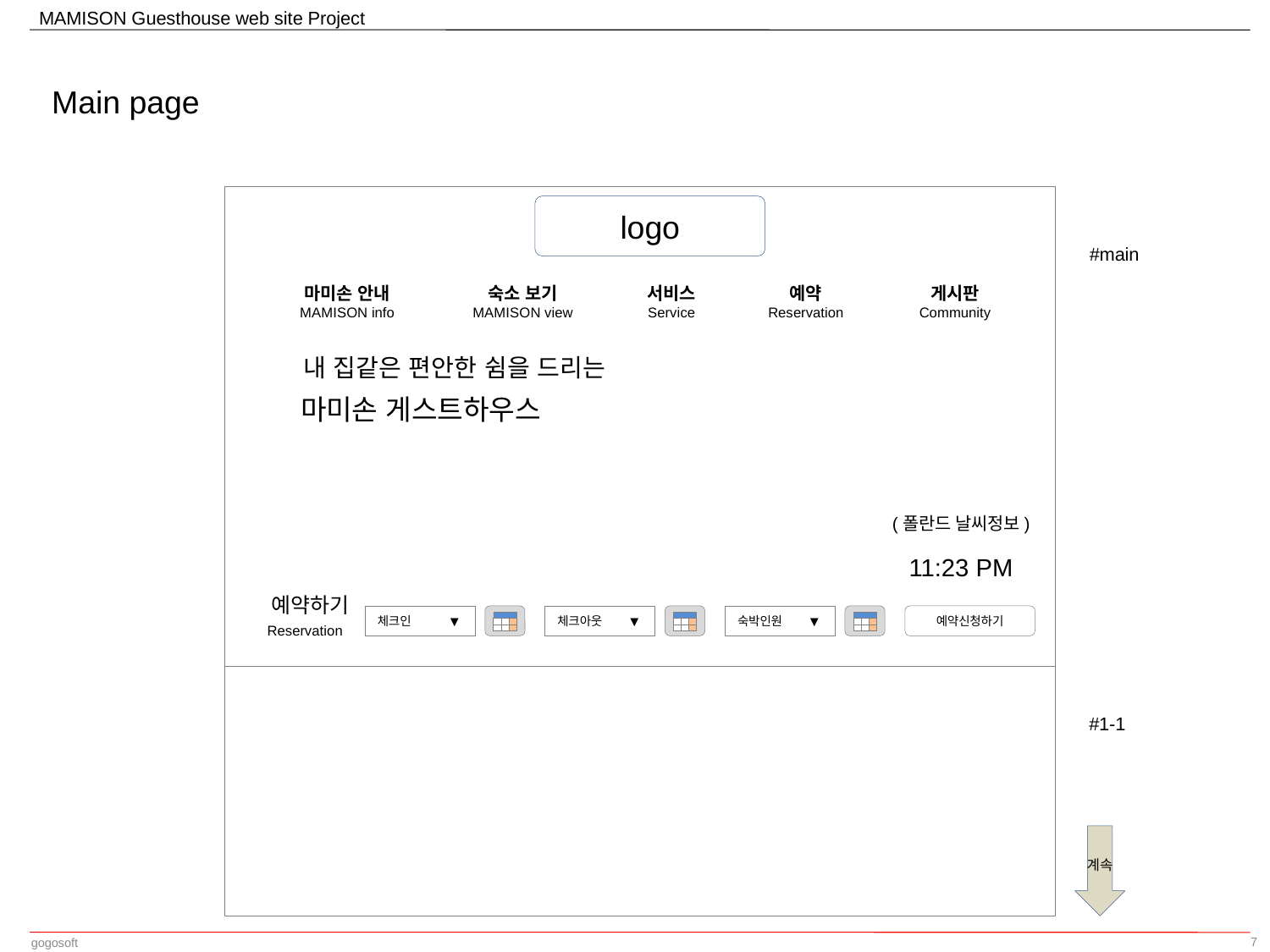

Main page

logo
#main
마미손 안내
MAMISON info
숙소 보기
MAMISON view
서비스
Service
예약
Reservation
게시판
Community
내 집같은 편안한 쉼을 드리는
마미손 게스트하우스
(폴란드 날씨정보)
11:23 PM
예약하기
체크인
▼

체크아웃
▼

숙박인원
▼

예약신청하기
Reservation

#1-1
계속
7
gogosoft